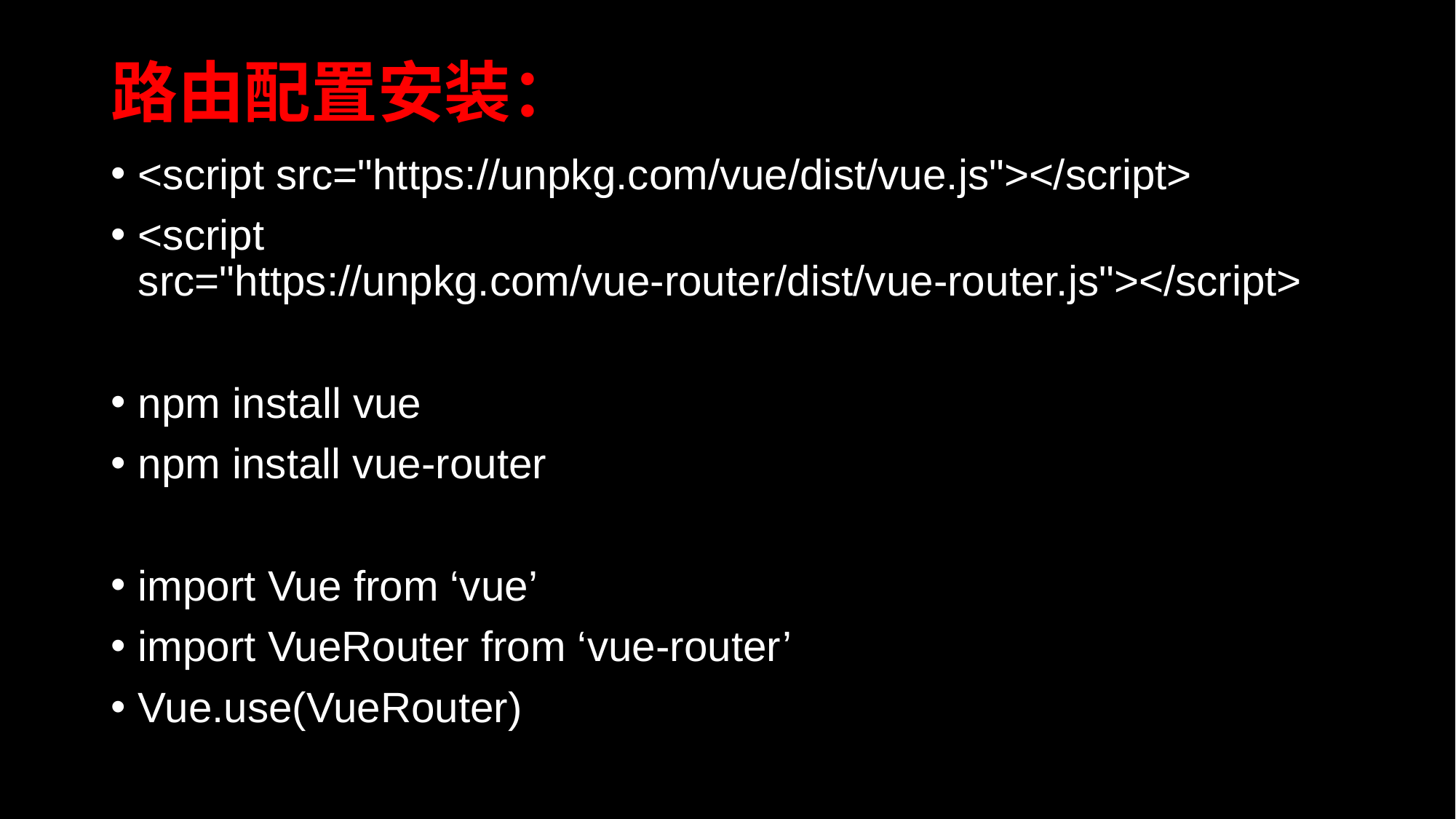

# 路由配置安装：
<script src="https://unpkg.com/vue/dist/vue.js"></script>
<script src="https://unpkg.com/vue-router/dist/vue-router.js"></script>

npm install vue
npm install vue-router

import Vue from ‘vue’
import VueRouter from ‘vue-router’
Vue.use(VueRouter)